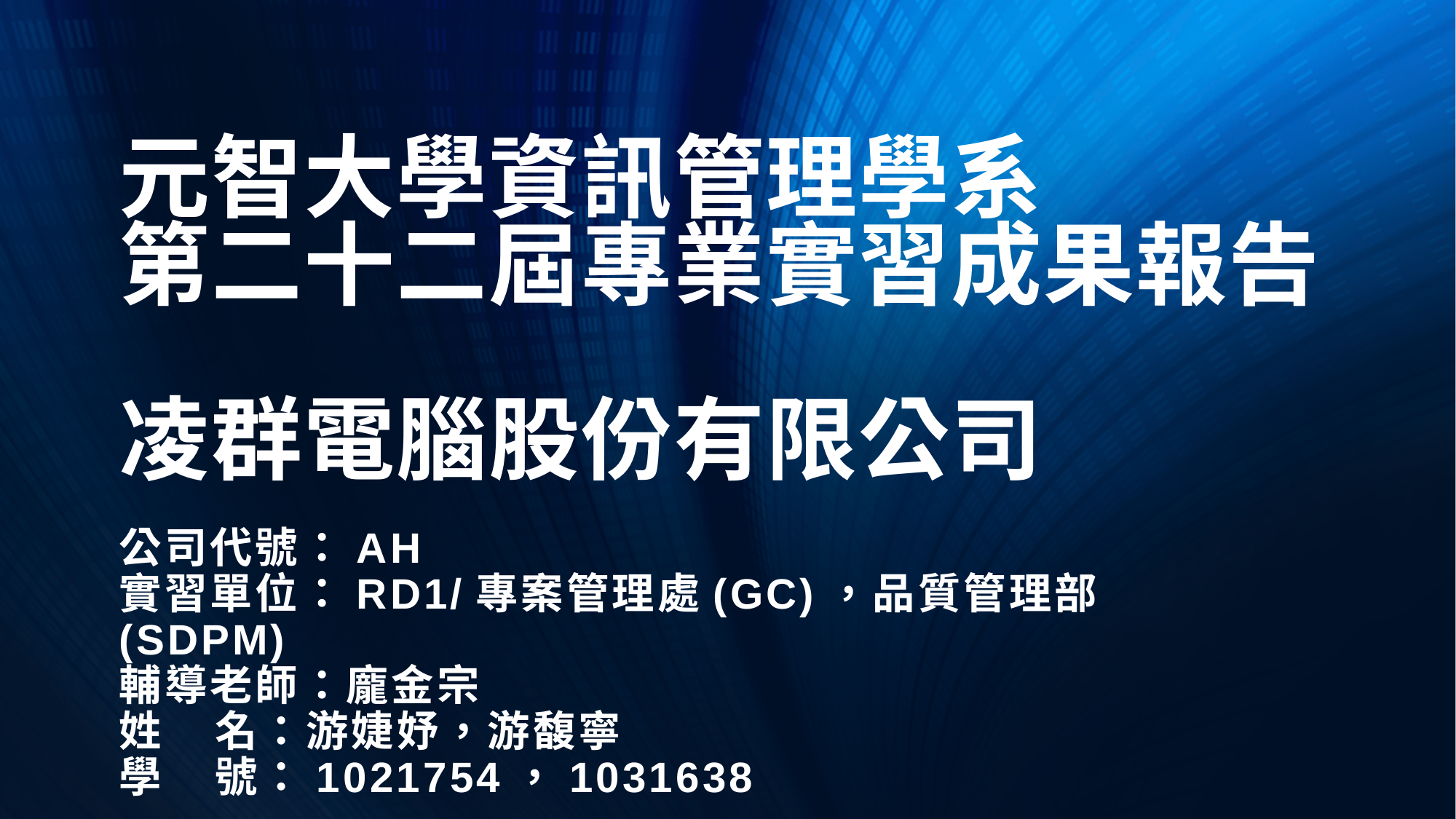

元智大學資訊管理學系
第二十二屆專業實習成果報告
凌群電腦股份有限公司
公司代號：AH
實習單位：RD1/專案管理處(GC)，品質管理部(SDPM)
輔導老師：龐金宗
姓    名：游婕妤，游馥寧
學    號：1021754，1031638